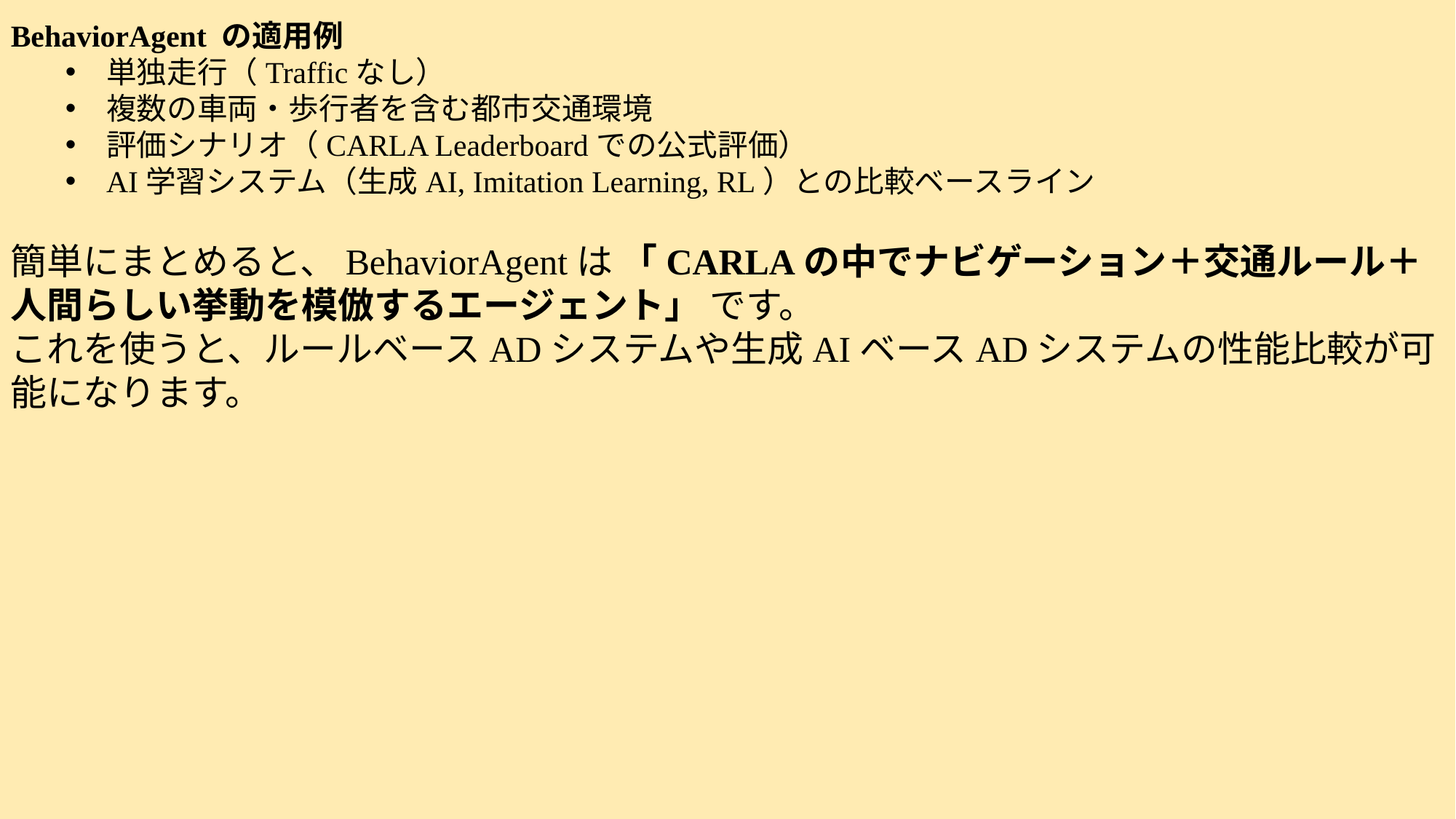

BehaviorAgent の適用例
単独走行（Trafficなし）
複数の車両・歩行者を含む都市交通環境
評価シナリオ（CARLA Leaderboardでの公式評価）
AI学習システム（生成AI, Imitation Learning, RL）との比較ベースライン
簡単にまとめると、BehaviorAgentは 「CARLAの中でナビゲーション＋交通ルール＋人間らしい挙動を模倣するエージェント」 です。
これを使うと、ルールベースADシステムや生成AIベースADシステムの性能比較が可能になります。